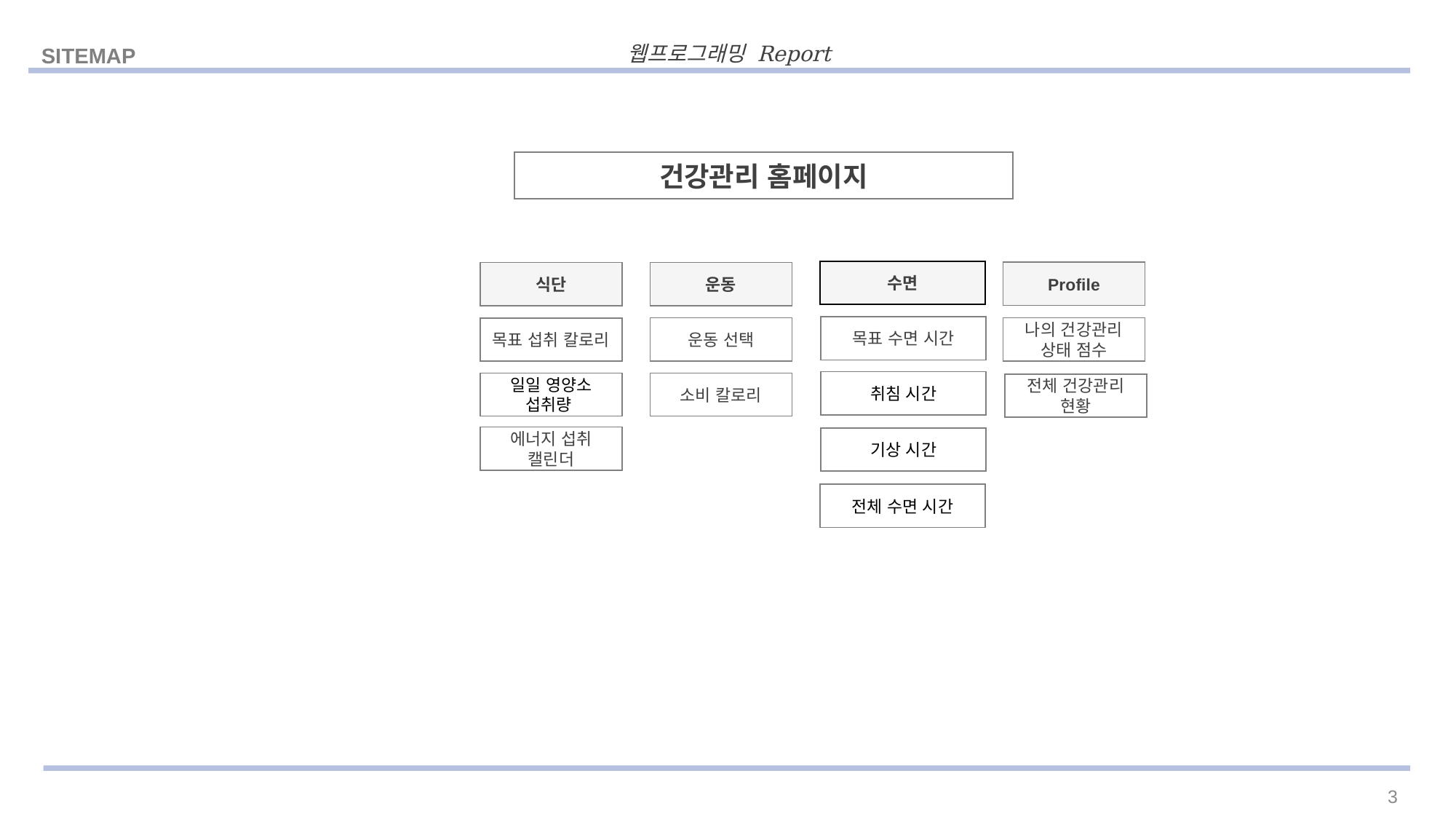

SITEMAP
건강관리 홈페이지
수면
Profile
식단
운동
목표 수면 시간
나의 건강관리 상태 점수
목표 섭취 칼로리
운동 선택
취침 시간
일일 영양소 섭취량
소비 칼로리
전체 건강관리 현황
에너지 섭취 캘린더
기상 시간
전체 수면 시간
3